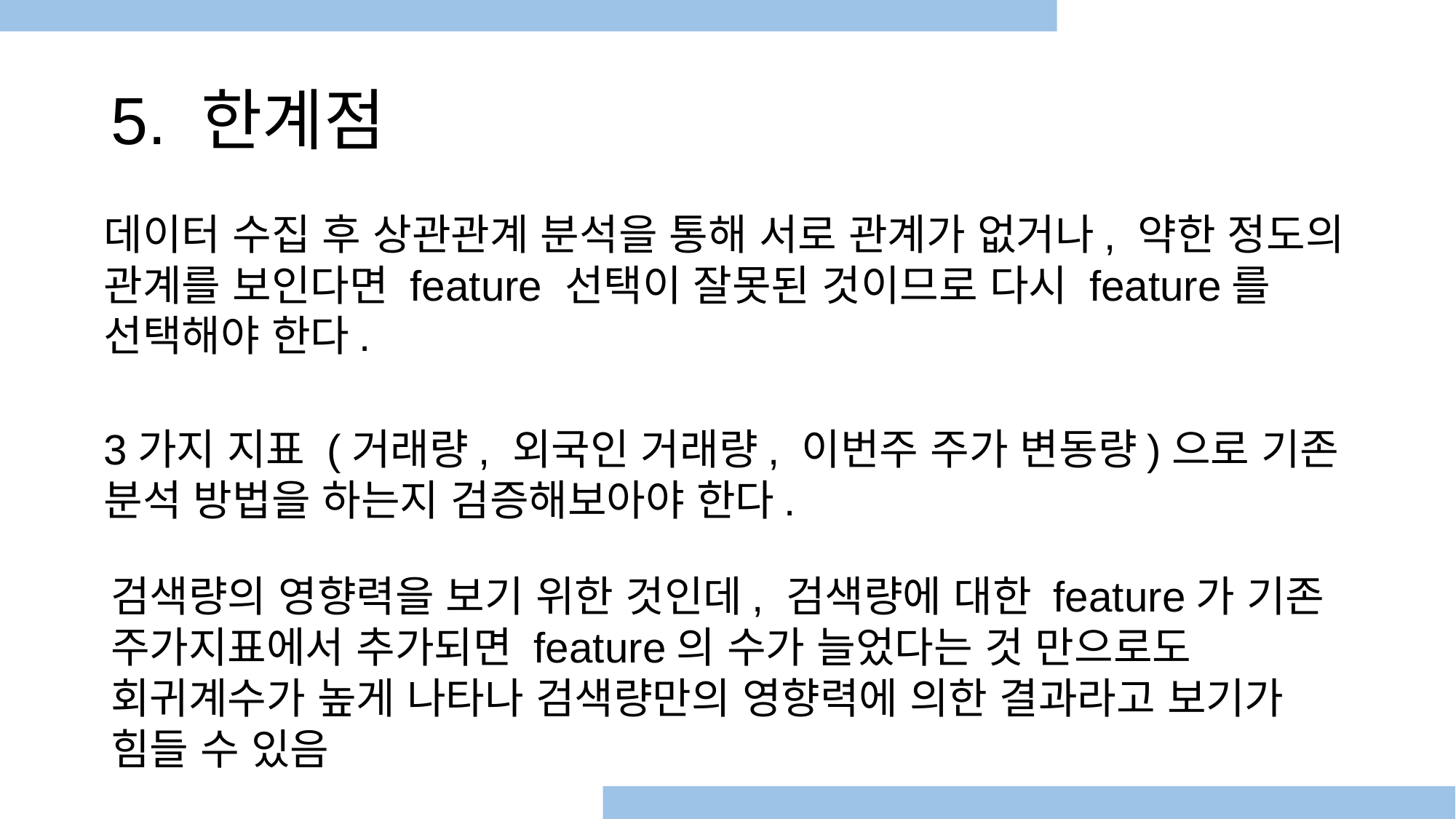

# 5. 한계점
데이터 수집 후 상관관계 분석을 통해 서로 관계가 없거나, 약한 정도의 관계를 보인다면 feature 선택이 잘못된 것이므로 다시 feature를 선택해야 한다.
3가지 지표 (거래량, 외국인 거래량, 이번주 주가 변동량)으로 기존 분석 방법을 하는지 검증해보아야 한다.
검색량의 영향력을 보기 위한 것인데, 검색량에 대한 feature가 기존 주가지표에서 추가되면 feature의 수가 늘었다는 것 만으로도 회귀계수가 높게 나타나 검색량만의 영향력에 의한 결과라고 보기가 힘들 수 있음